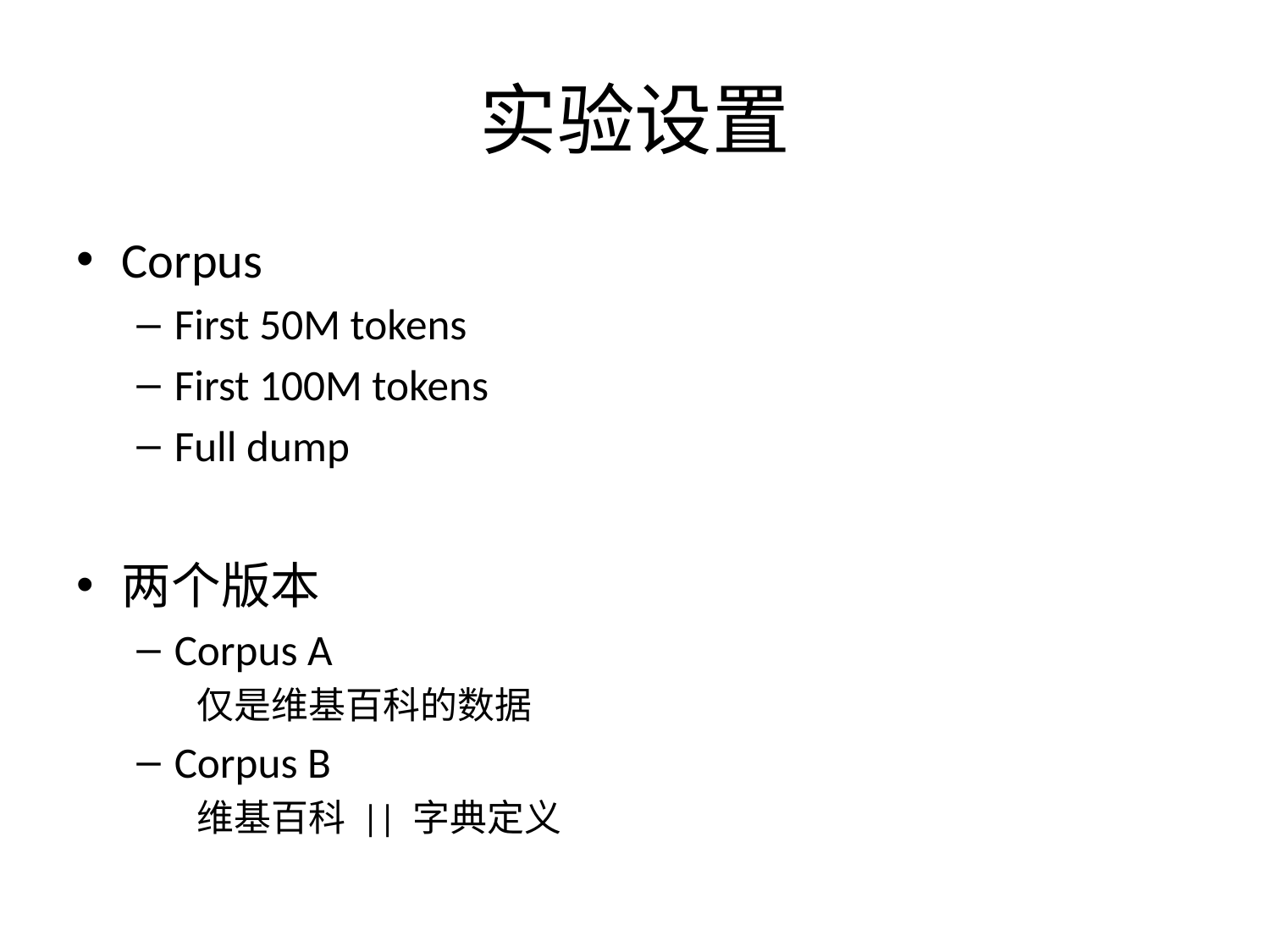

# 实验设置
Corpus
First 50M tokens
First 100M tokens
Full dump

两个版本
Corpus A
仅是维基百科的数据
Corpus B
维基百科 || 字典定义